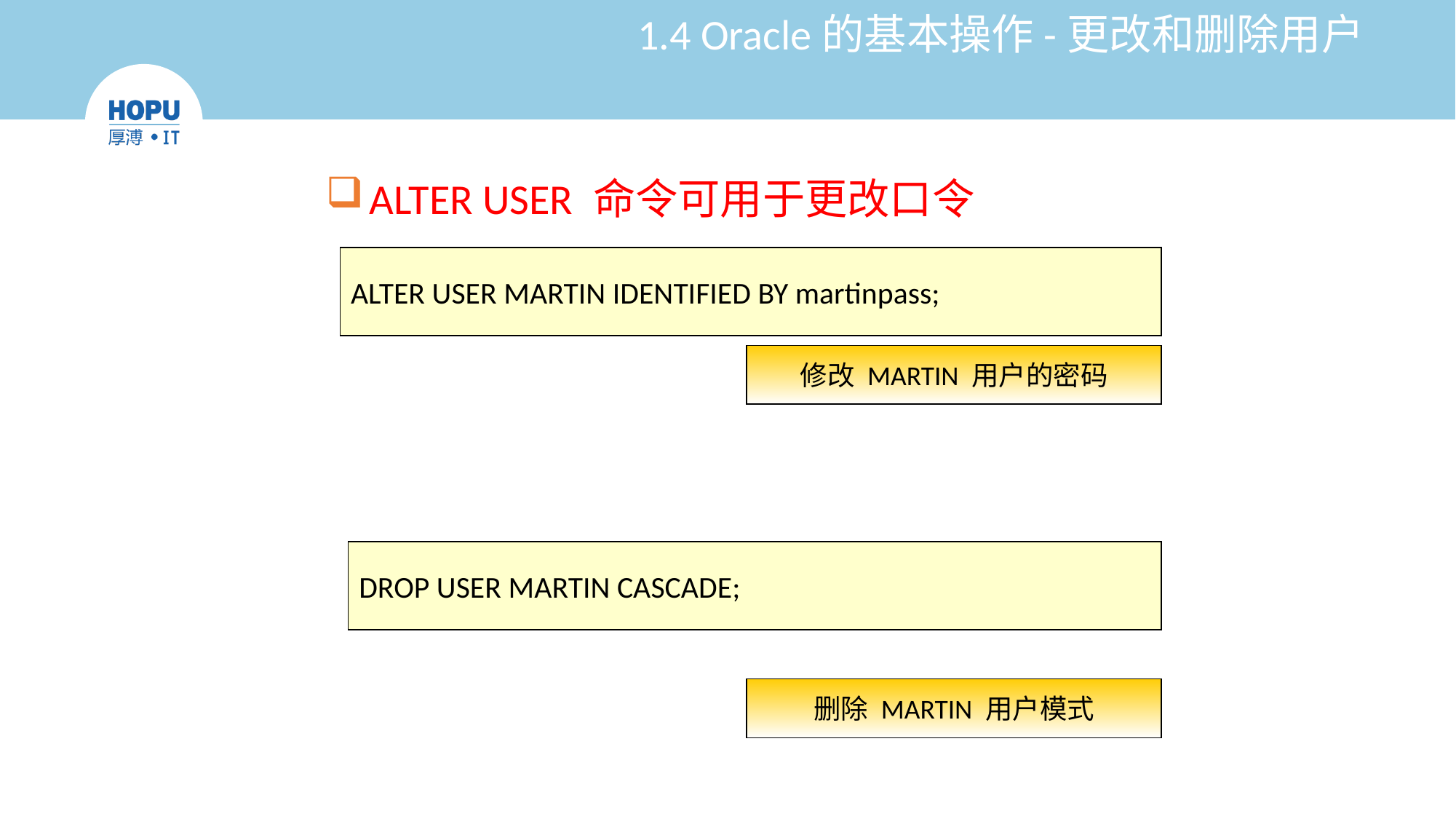

# 1.4 Oracle的基本操作-更改和删除用户
ALTER USER 命令可用于更改口令
ALTER USER MARTIN IDENTIFIED BY martinpass;
修改 MARTIN 用户的密码
DROP USER MARTIN CASCADE;
删除 MARTIN 用户模式